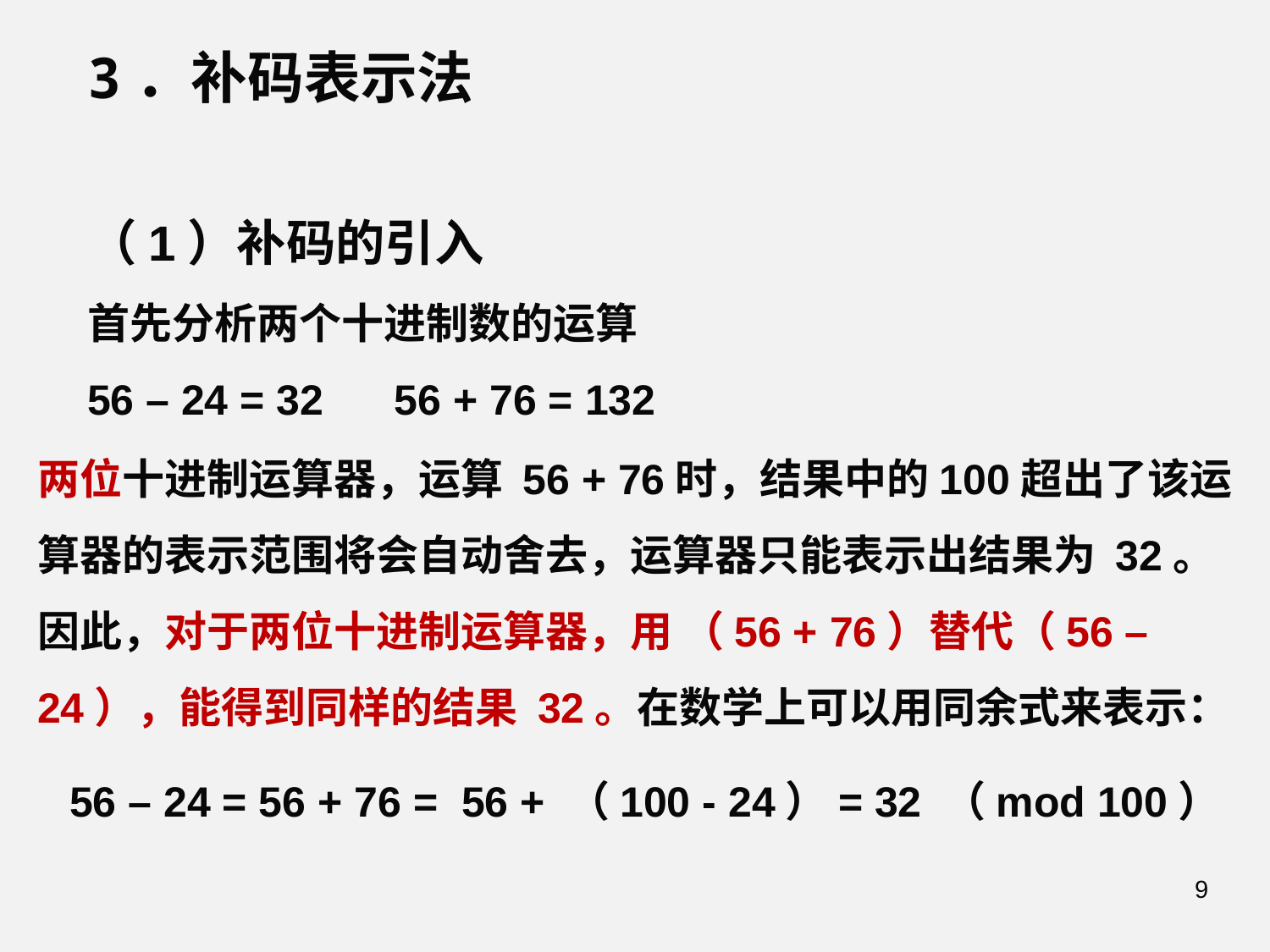

3．补码表示法
（1）补码的引入
首先分析两个十进制数的运算
56 – 24 = 32      56 + 76 = 132
两位十进制运算器，运算 56 + 76时，结果中的100超出了该运算器的表示范围将会自动舍去，运算器只能表示出结果为 32。
因此，对于两位十进制运算器，用 （56 + 76）替代（56 – 24），能得到同样的结果 32。在数学上可以用同余式来表示：
56 – 24 = 56 + 76 =  56 + （100 - 24）= 32 （mod 100）
9